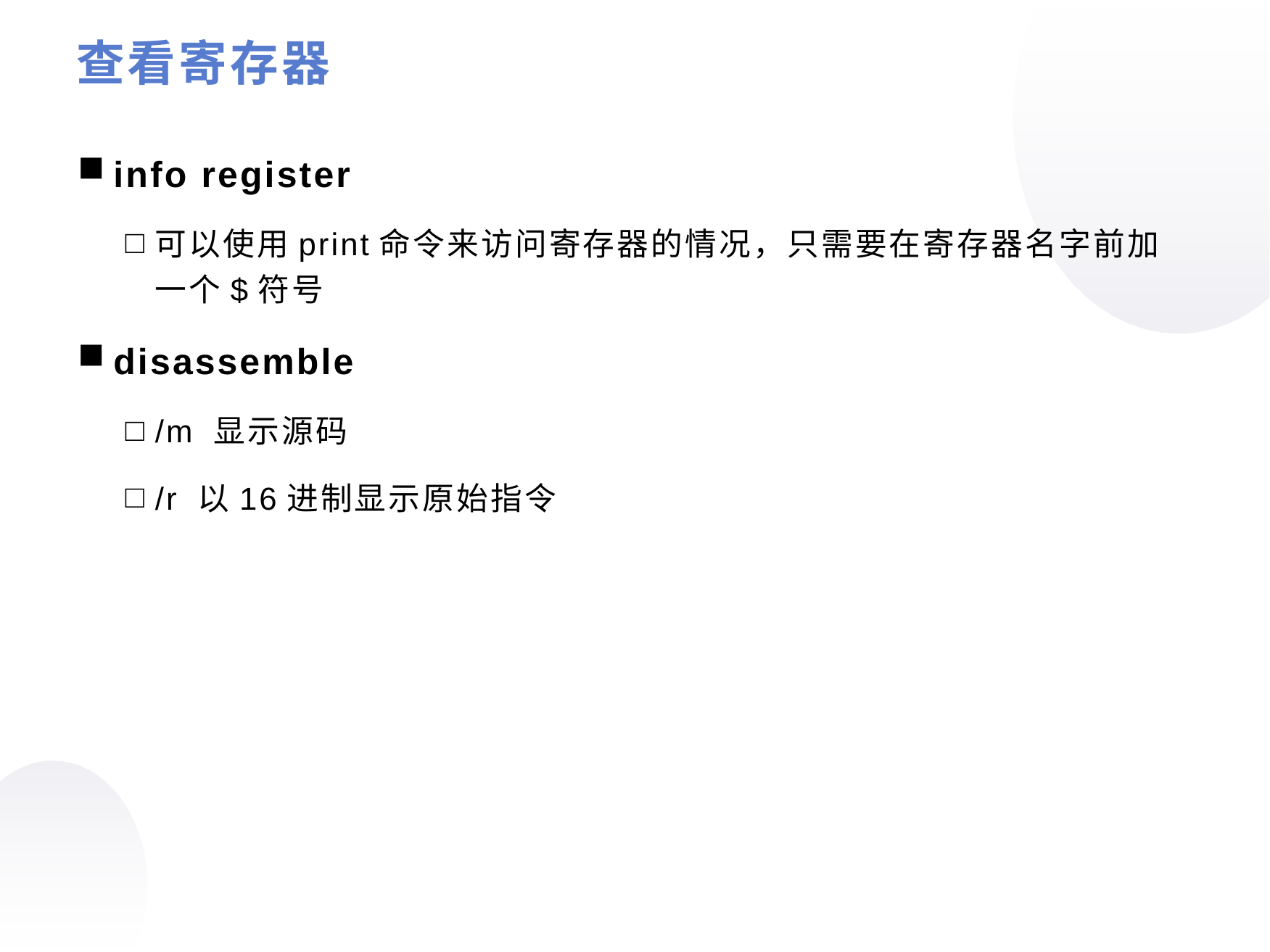

查看寄存器
info register
可以使用print命令来访问寄存器的情况，只需要在寄存器名字前加一个$符号
disassemble
/m 显示源码
/r 以16进制显示原始指令